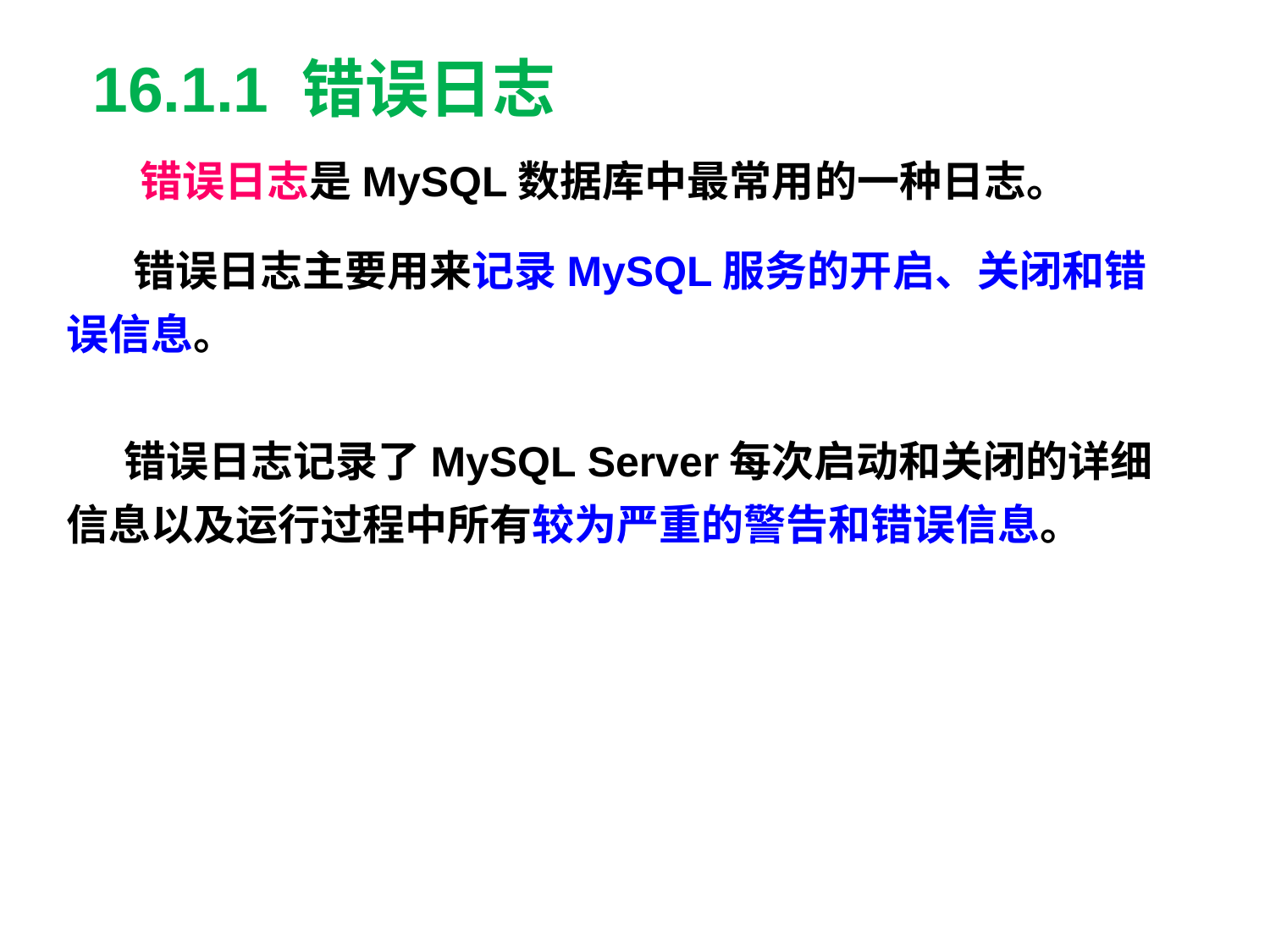

16.1.1 错误日志
错误日志是MySQL数据库中最常用的一种日志。
      错误日志主要用来记录MySQL服务的开启、关闭和错误信息。

     错误日志记录了MySQL Server每次启动和关闭的详细信息以及运行过程中所有较为严重的警告和错误信息。